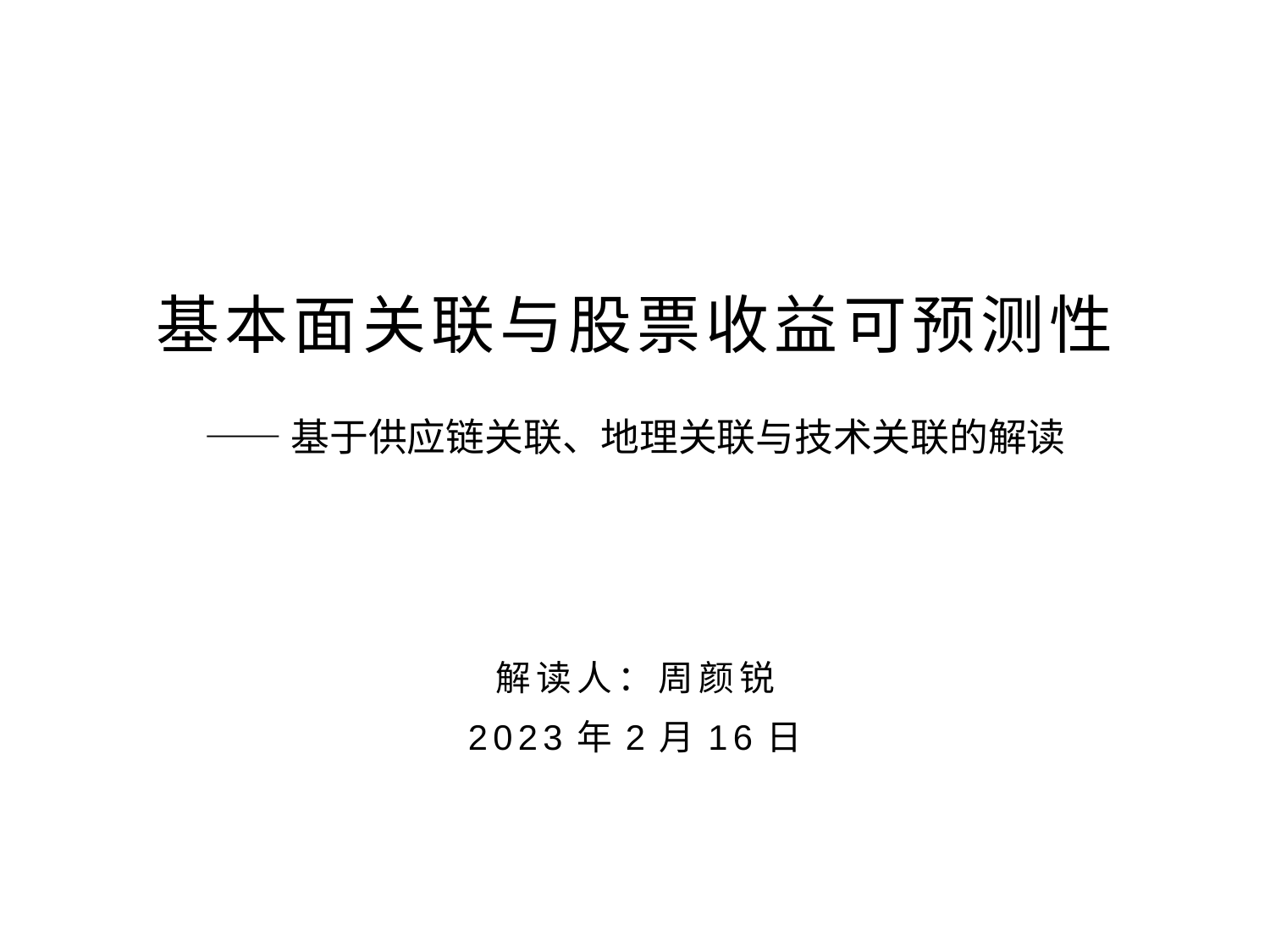

# 基本面关联与股票收益可预测性
——基于供应链关联、地理关联与技术关联的解读
解读人：周颜锐
2023年2月16日